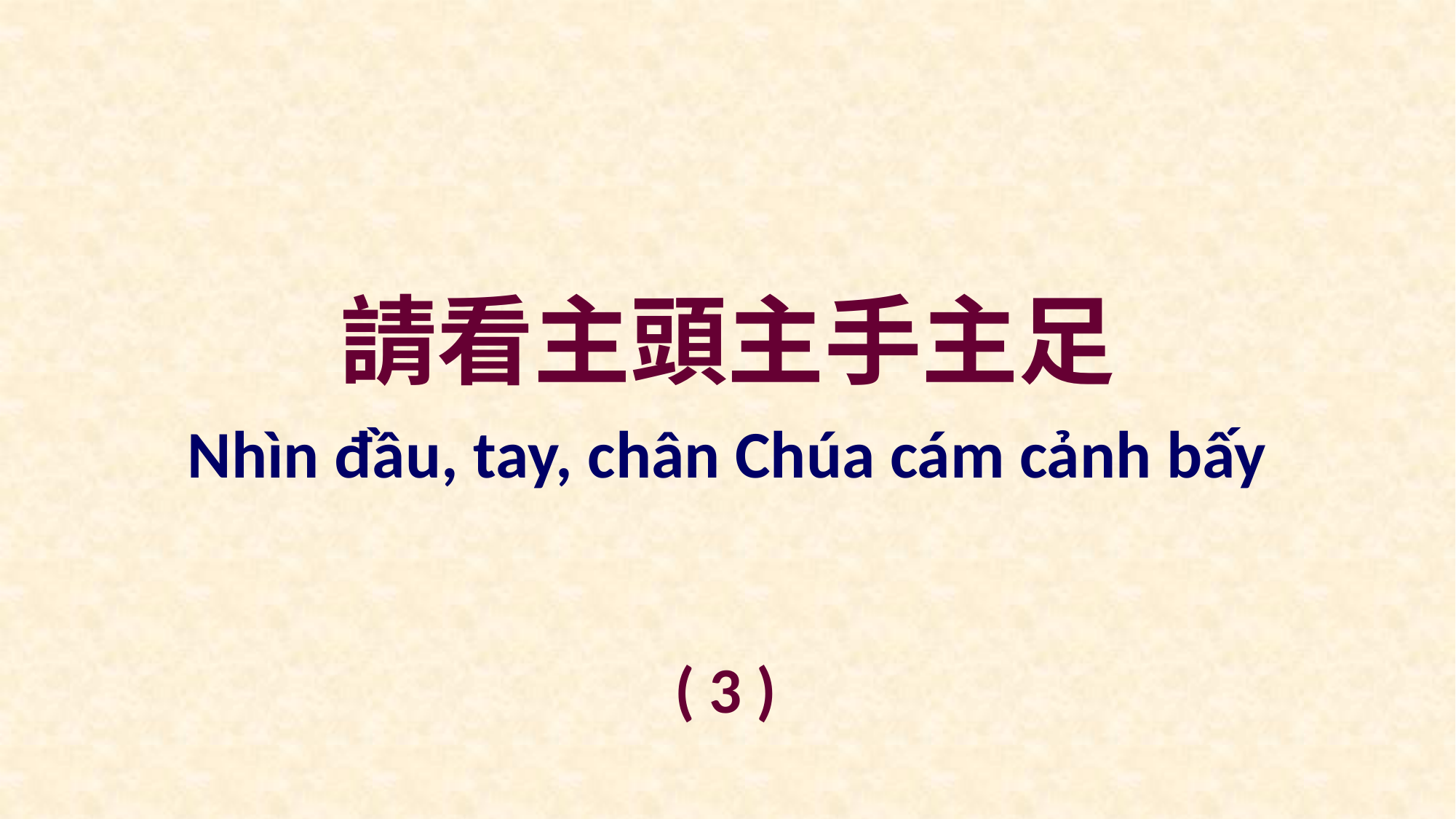

請看主頭主手主足
Nhìn đầu, tay, chân Chúa cám cảnh bấy
( 3 )